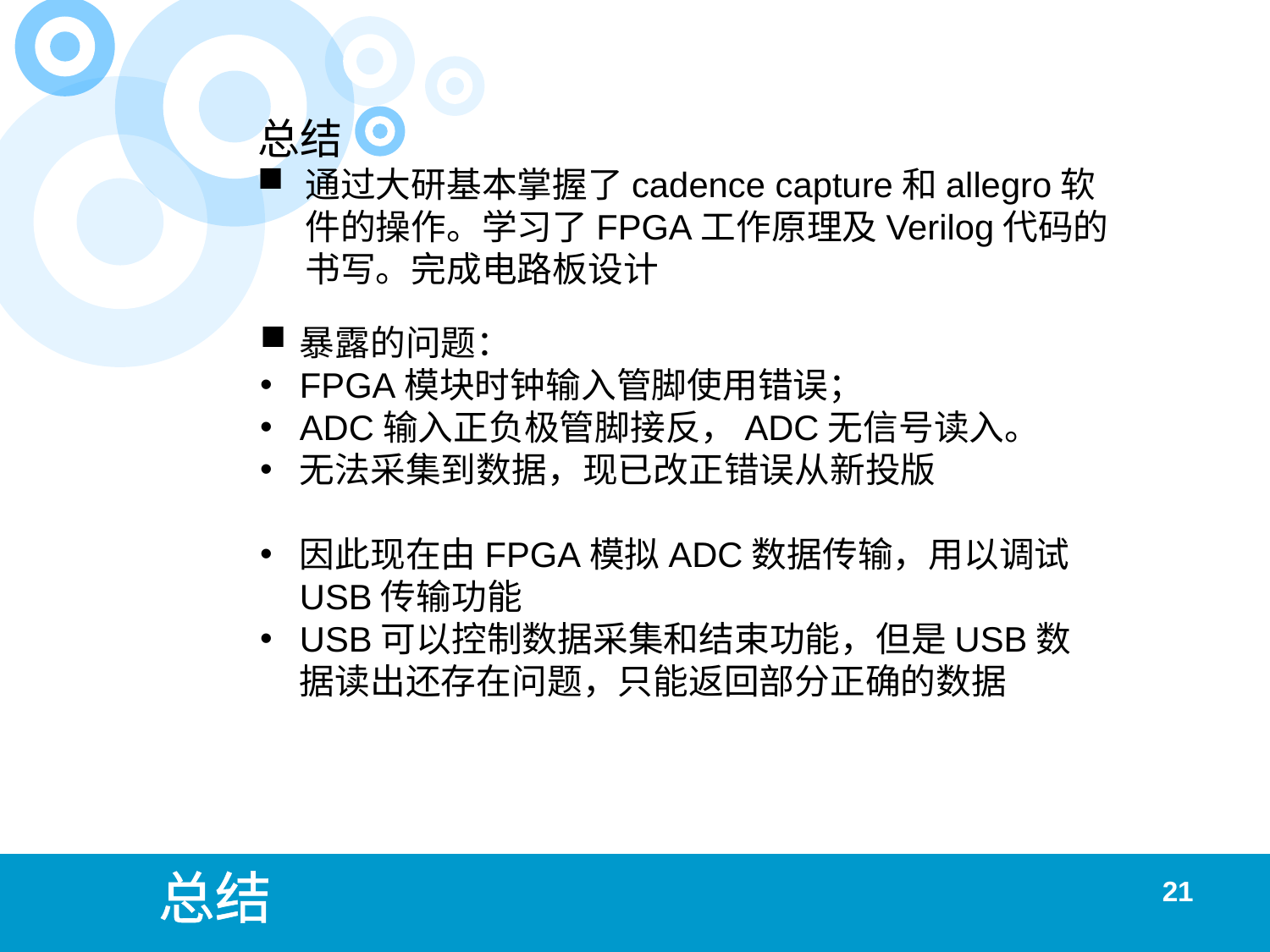

总结
通过大研基本掌握了cadence capture和allegro软件的操作。学习了FPGA工作原理及Verilog代码的书写。完成电路板设计

暴露的问题：
FPGA模块时钟输入管脚使用错误；
ADC输入正负极管脚接反，ADC无信号读入。
无法采集到数据，现已改正错误从新投版

因此现在由FPGA模拟ADC数据传输，用以调试USB传输功能
USB可以控制数据采集和结束功能，但是USB数据读出还存在问题，只能返回部分正确的数据
总结
21